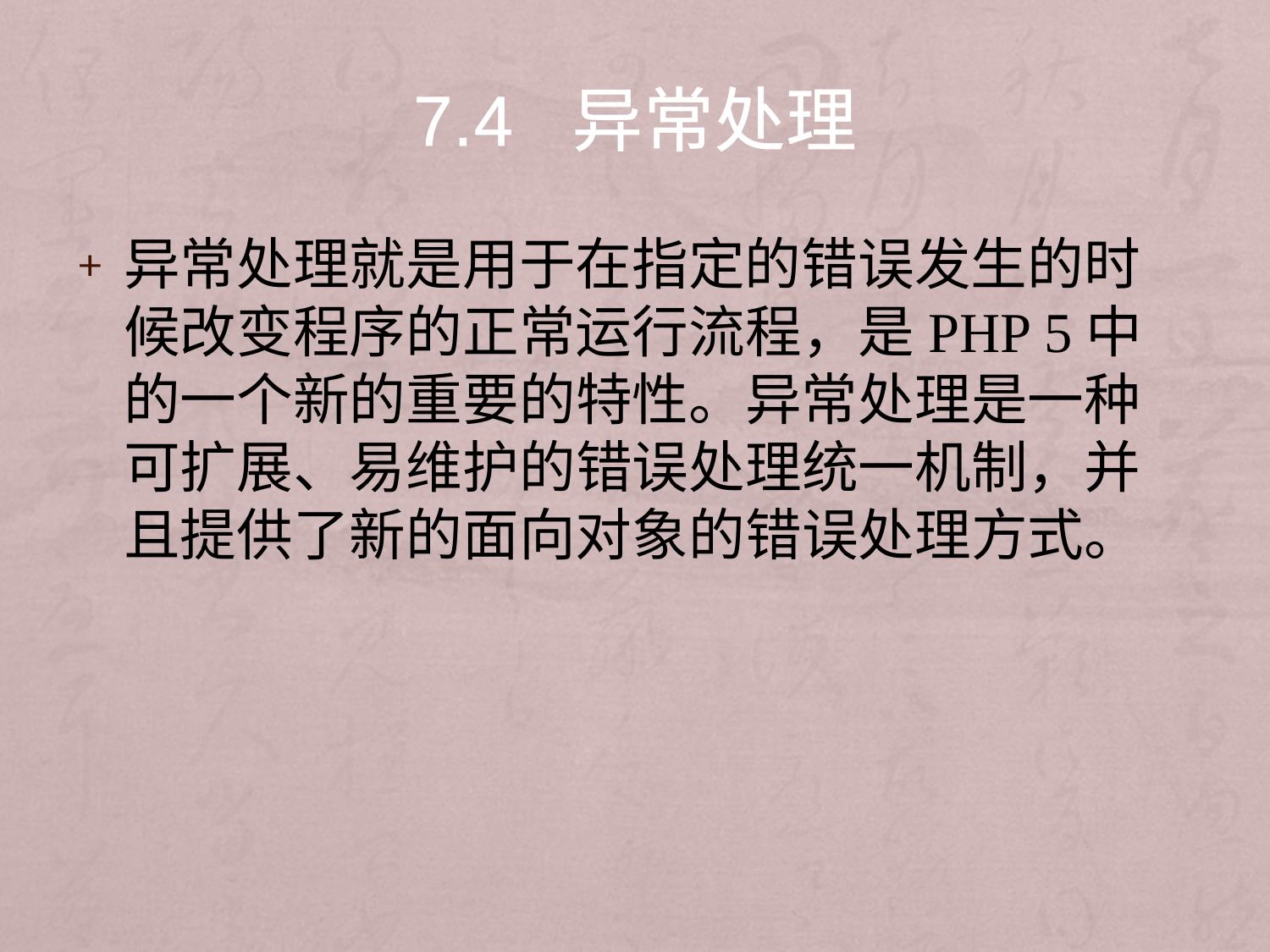

# 7.4  异常处理
异常处理就是用于在指定的错误发生的时候改变程序的正常运行流程，是PHP 5中的一个新的重要的特性。异常处理是一种可扩展、易维护的错误处理统一机制，并且提供了新的面向对象的错误处理方式。